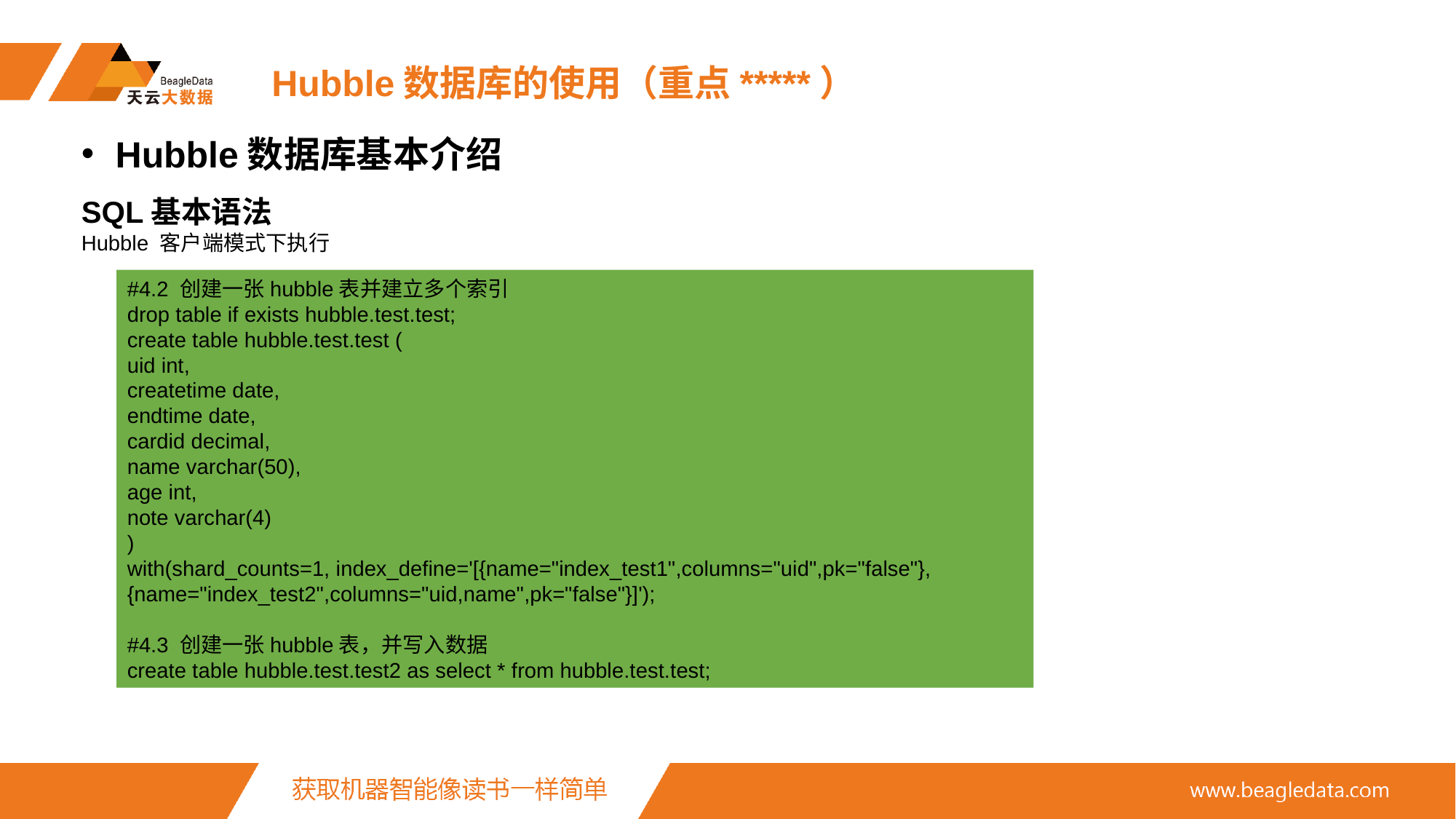

# Hubble数据库的使用（重点*****）
Hubble数据库基本介绍
SQL基本语法
Hubble 客户端模式下执行

#4.2 创建一张hubble表并建立多个索引
drop table if exists hubble.test.test;
create table hubble.test.test (
uid int,
createtime date,
endtime date,
cardid decimal,
name varchar(50),
age int,
note varchar(4)
)
with(shard_counts=1, index_define='[{name="index_test1",columns="uid",pk="false"},
{name="index_test2",columns="uid,name",pk="false"}]');

#4.3 创建一张hubble表，并写入数据
create table hubble.test.test2 as select * from hubble.test.test;